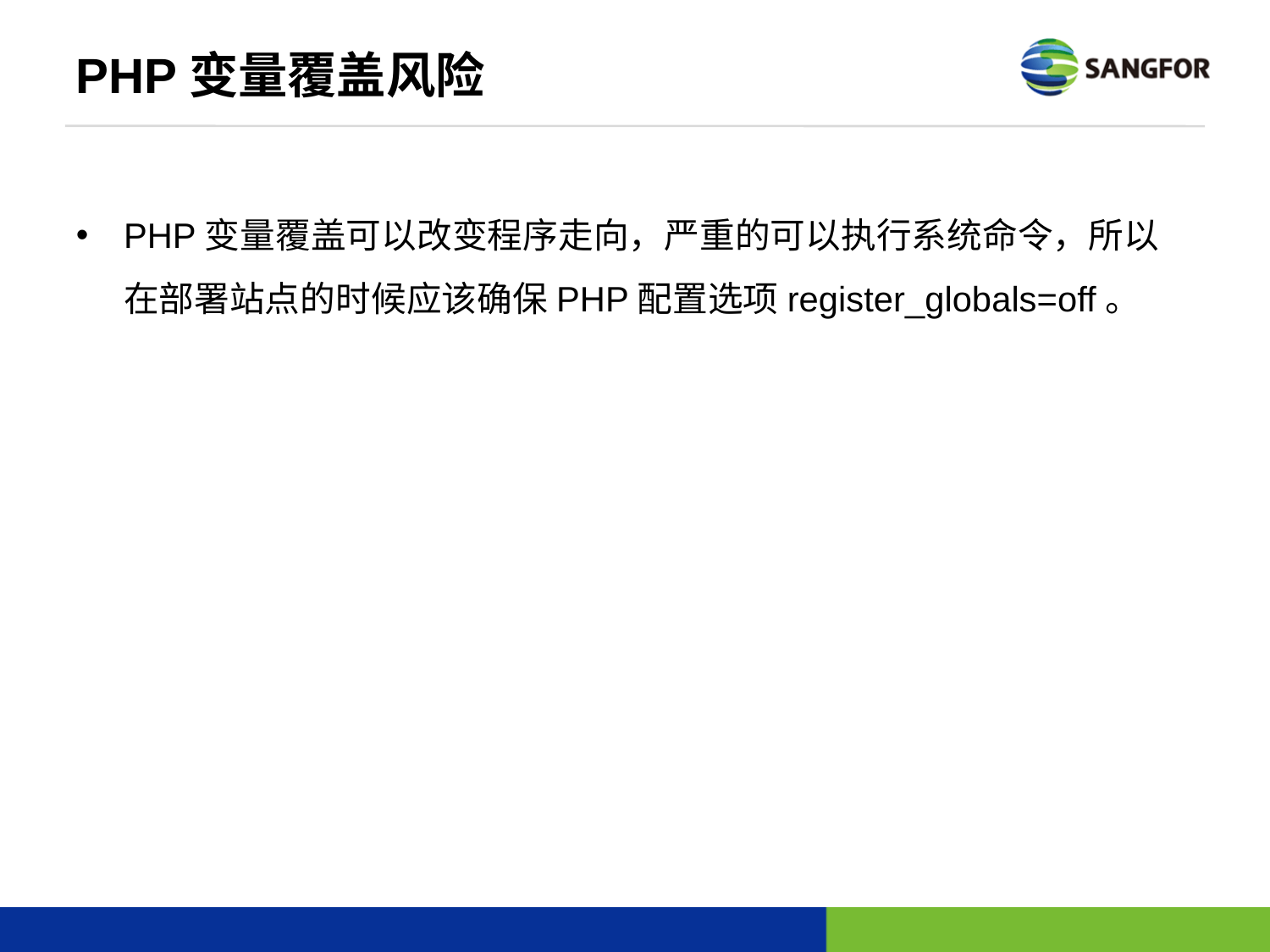

# PHP变量覆盖风险
PHP变量覆盖可以改变程序走向，严重的可以执行系统命令，所以在部署站点的时候应该确保PHP配置选项register_globals=off。